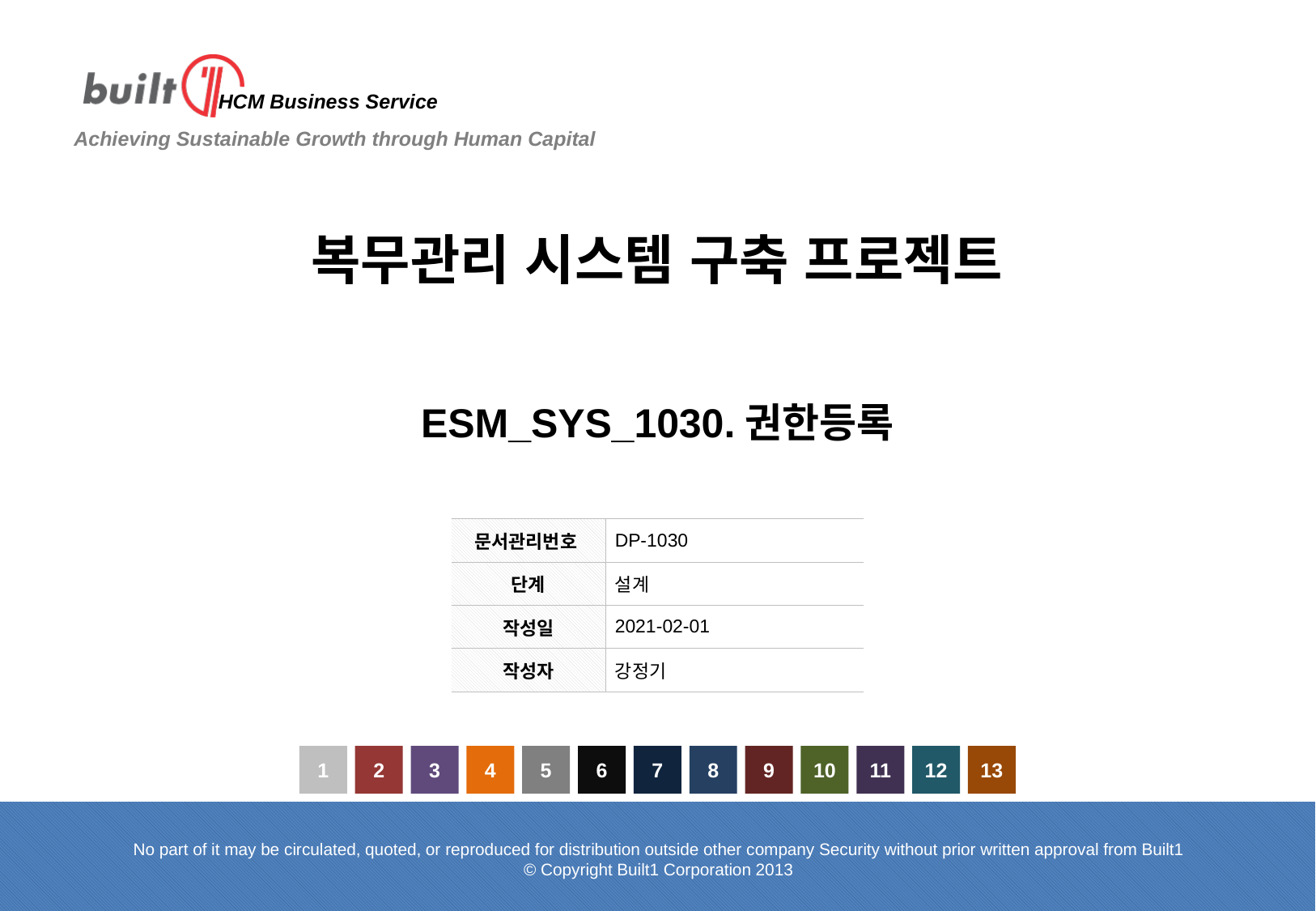

복무관리 시스템 구축 프로젝트
# ESM_SYS_1030.권한등록
| 문서관리번호 | DP-1030 |
| --- | --- |
| 단계 | 설계 |
| 작성일 | 2021-02-01 |
| 작성자 | 강정기 |